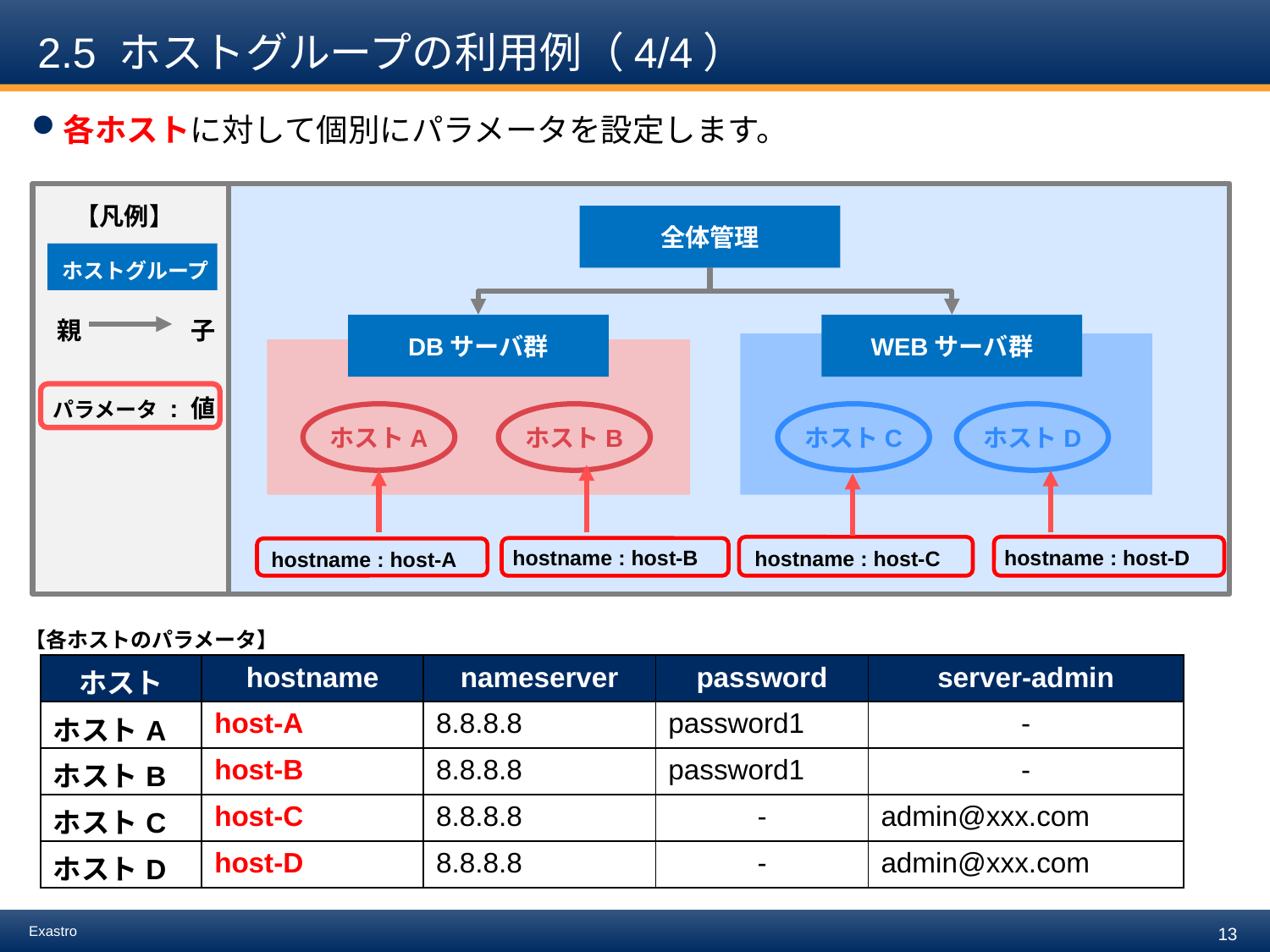

# 2.5 ホストグループの利用例（4/4）
各ホストに対して個別にパラメータを設定します。

【凡例】

ホストグループ
子
親

パラメータ : 値
全体管理
WEBサーバ群
DBサーバ群

ホストA
ホストB
ホストC
ホストD

hostname : host-C

hostname : host-D

hostname : host-B

hostname : host-A
【各ホストのパラメータ】
| ホスト | hostname | nameserver | password | server-admin |
| --- | --- | --- | --- | --- |
| ホストA | host-A | 8.8.8.8 | password1 | - |
| ホストB | host-B | 8.8.8.8 | password1 | - |
| ホストC | host-C | 8.8.8.8 | - | admin@xxx.com |
| ホストD | host-D | 8.8.8.8 | - | admin@xxx.com |